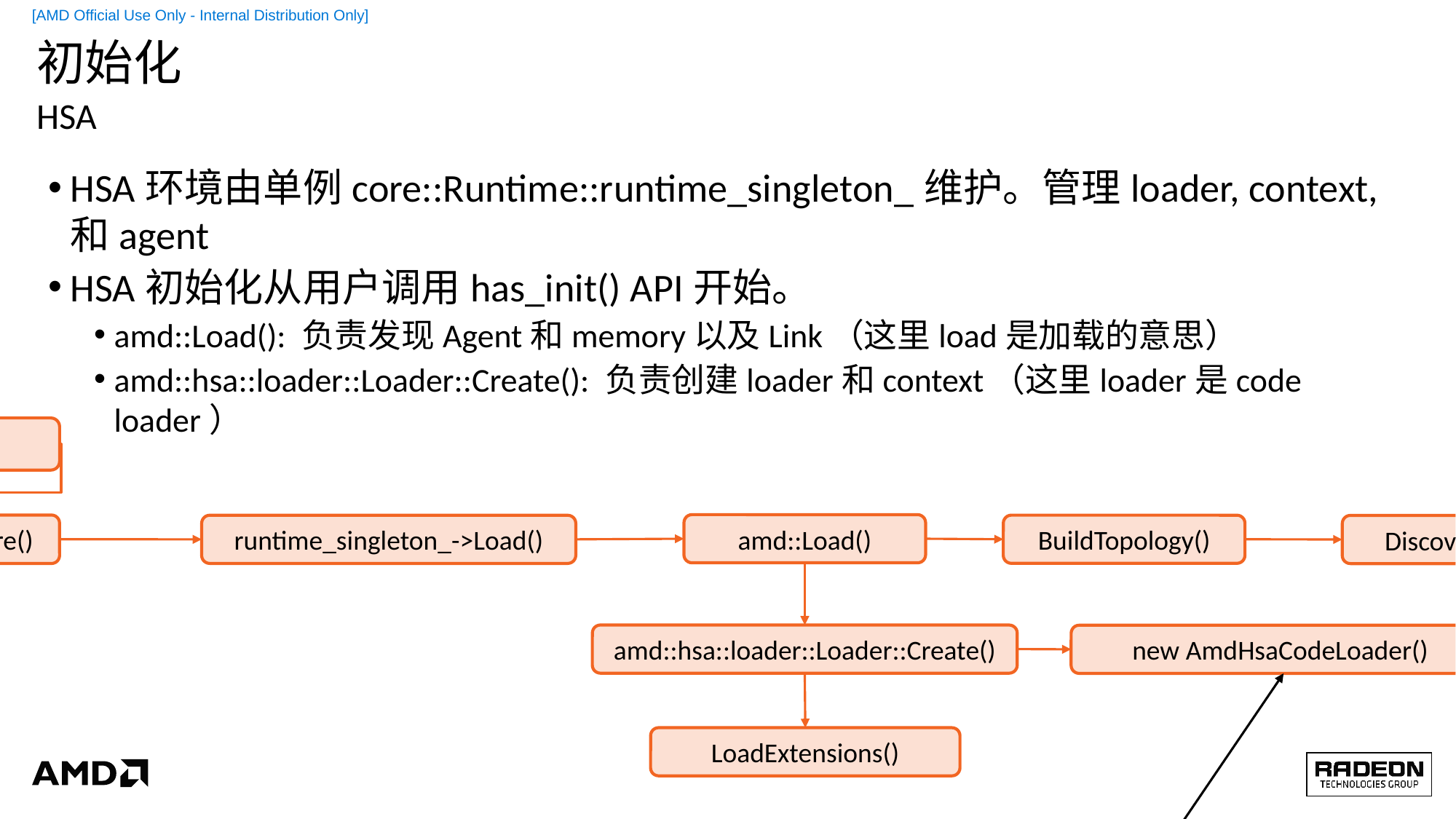

# 初始化
HSA
HSA环境由单例core::Runtime::runtime_singleton_维护。管理loader, context, 和agent
HSA初始化从用户调用has_init() API开始。
amd::Load(): 负责发现Agent和memory以及Link（这里load是加载的意思）
amd::hsa::loader::Loader::Create(): 负责创建loader和context（这里loader是code loader）
管理agent memory region
hsa_init()
amd::Load()
InitRegionList()
BuildTopology()
runtime_singleton_->Load()
runtime_singleton_->Acquire()
DiscoverGpu()
new GpuAgent()
amd::hsa::loader::Loader::Create()
runtime_singleton_->RegisterAgent()
new AmdHsaCodeLoader()
InitCacheList()
LoadExtensions()
注册agent
创建code loader和context